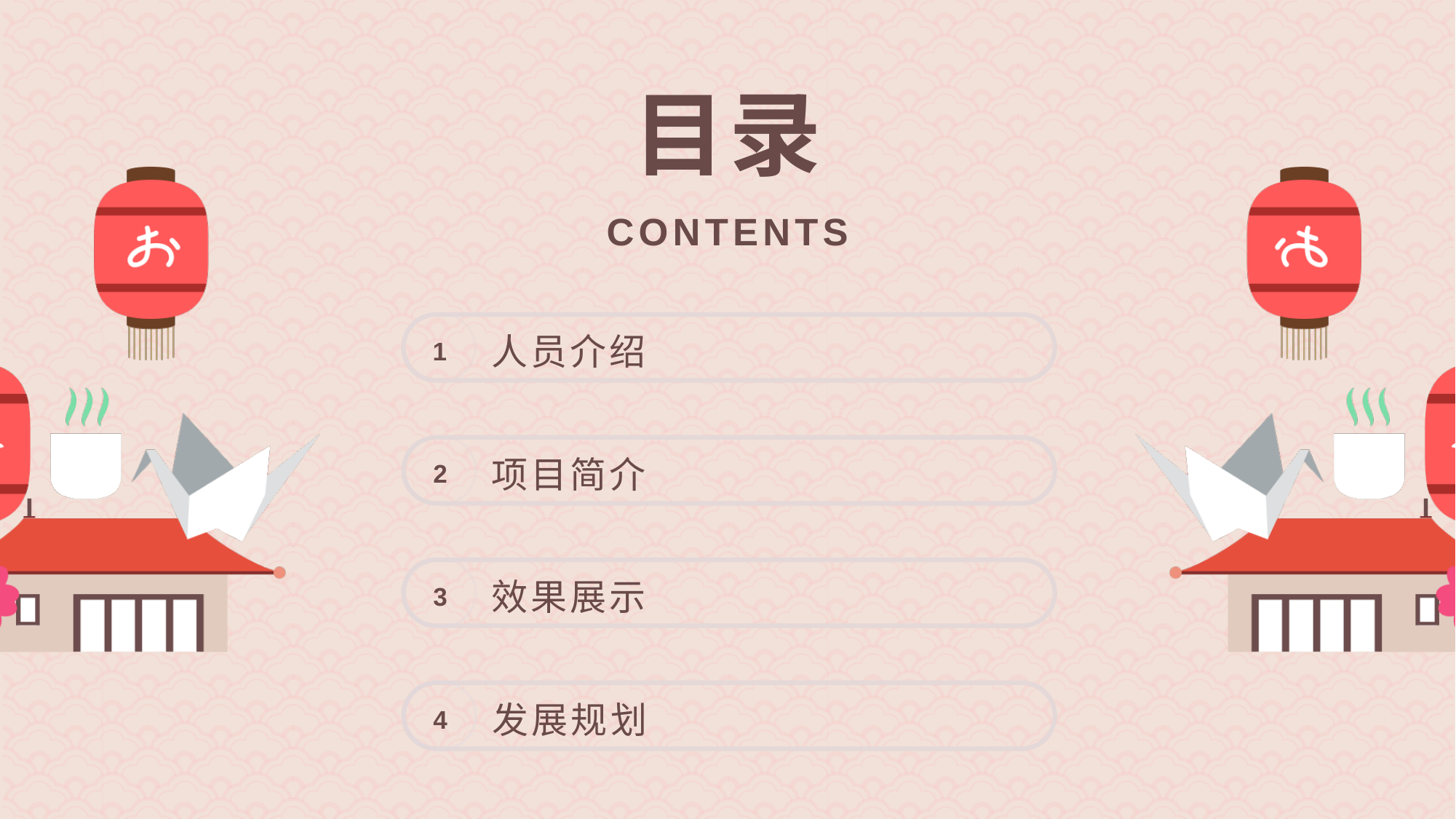

目录
CONTENTS
1
人员介绍

2
项目简介

3

效果展示
4
发展规划